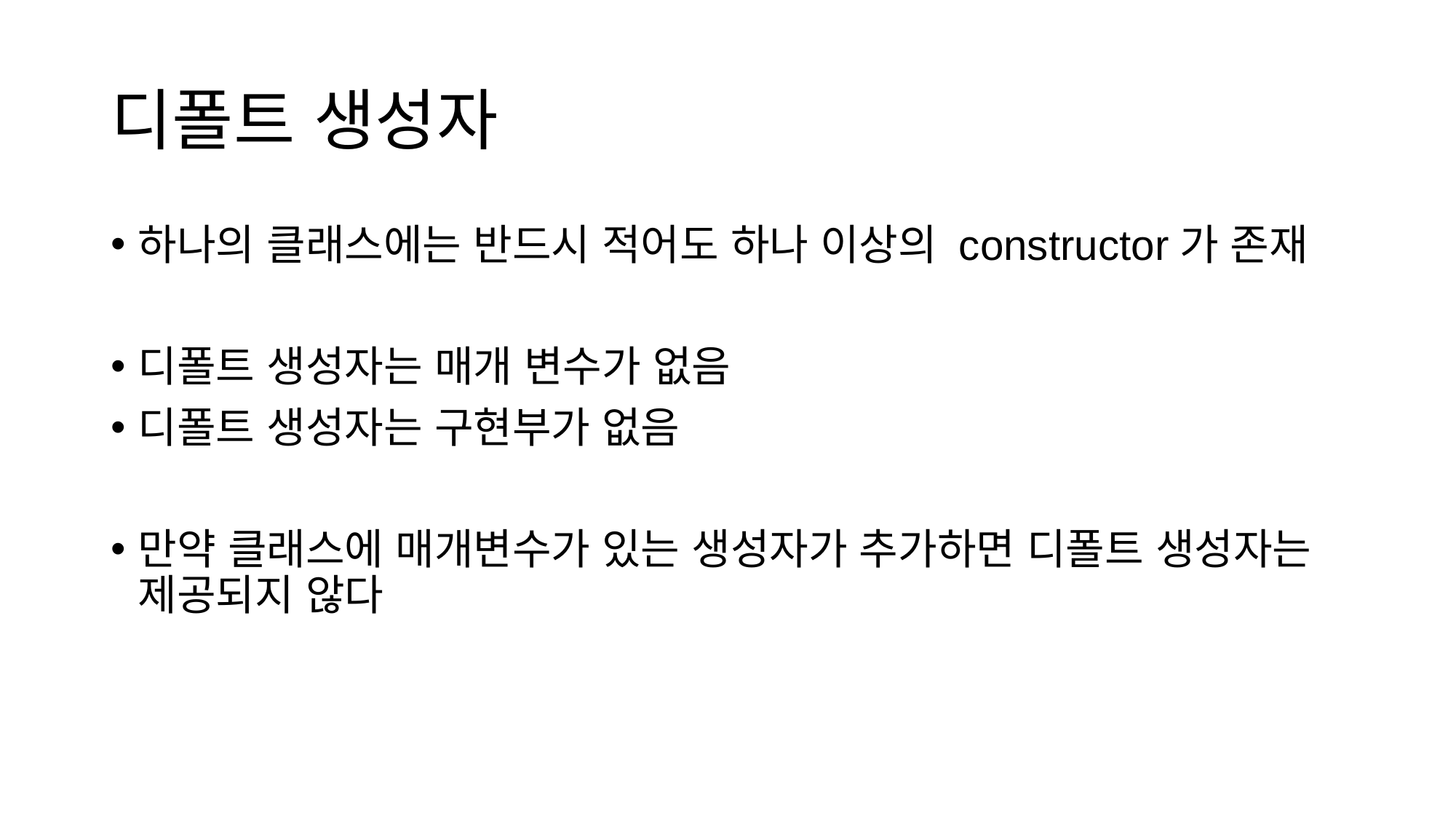

# 디폴트 생성자
하나의 클래스에는 반드시 적어도 하나 이상의 constructor가 존재

디폴트 생성자는 매개 변수가 없음
디폴트 생성자는 구현부가 없음

만약 클래스에 매개변수가 있는 생성자가 추가하면 디폴트 생성자는 제공되지 않다